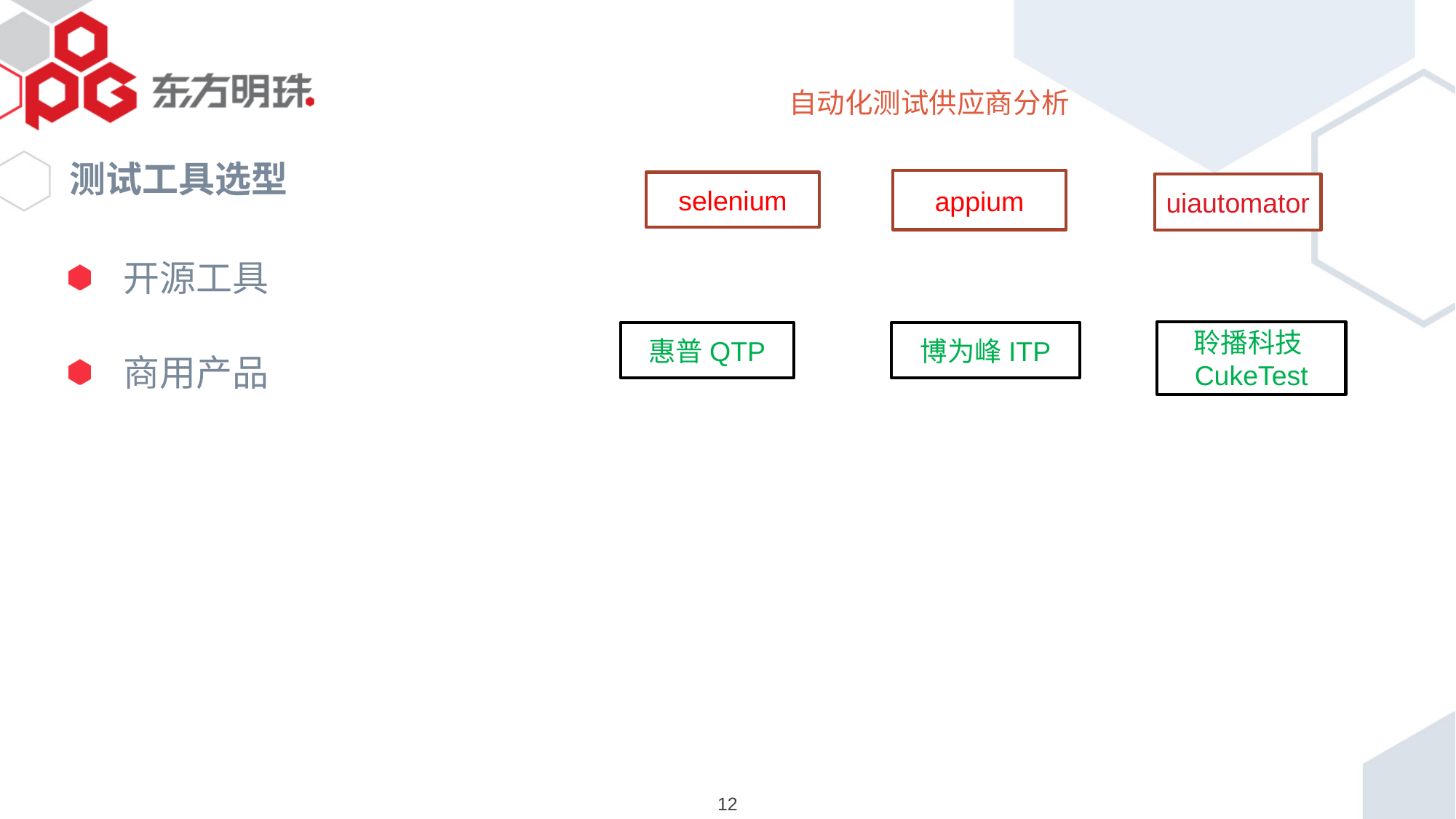

# 自动化测试供应商分析
测试工具选型
appium
selenium
uiautomator
开源工具
商用产品

聆播科技CukeTest
惠普QTP
博为峰ITP
12